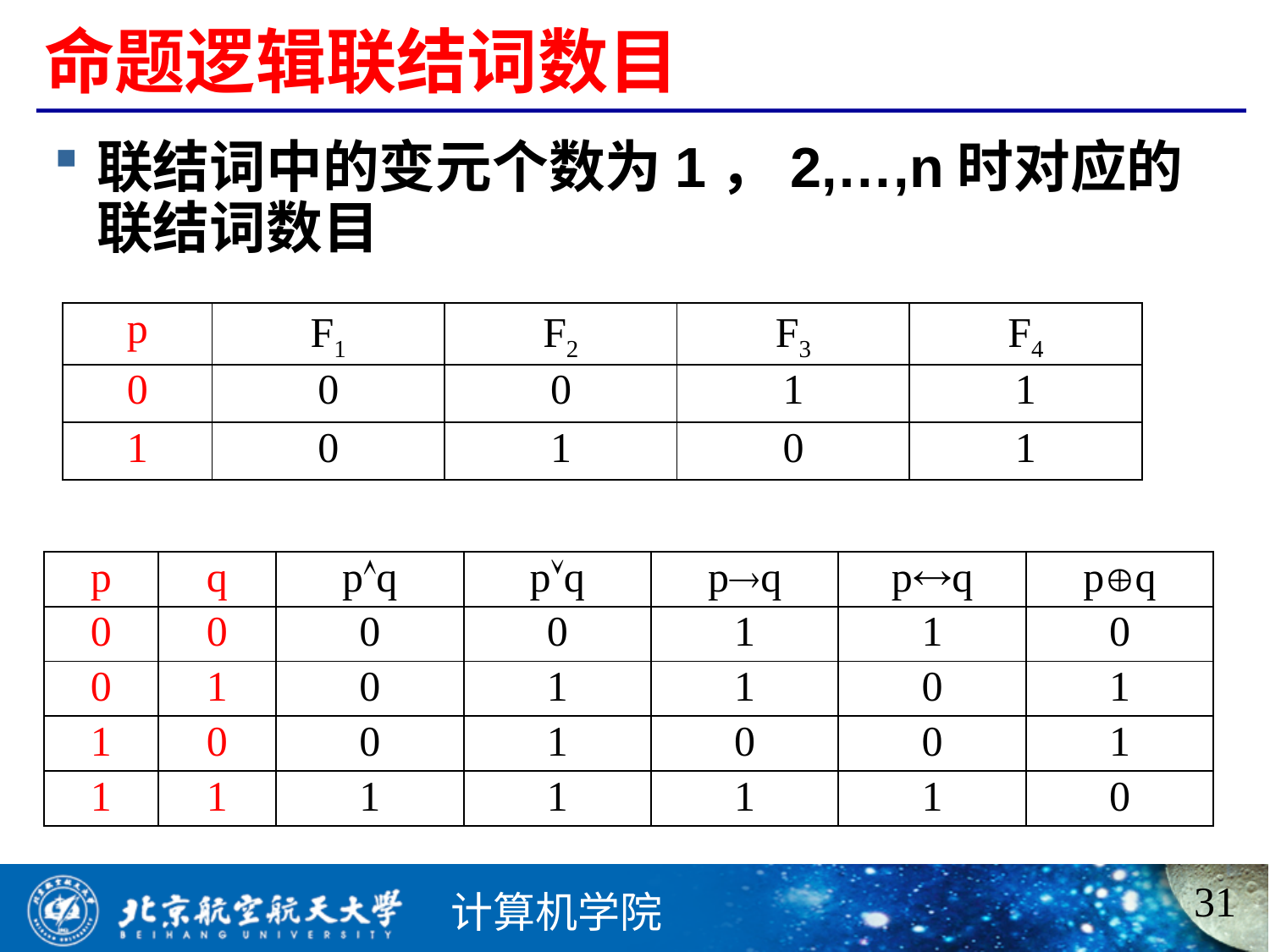

# 命题逻辑联结词数目
联结词中的变元个数为1，2,…,n时对应的联结词数目
| p | F1 | F2 | F3 | F4 |
| --- | --- | --- | --- | --- |
| 0 | 0 | 0 | 1 | 1 |
| 1 | 0 | 1 | 0 | 1 |
| p | q | p∧q | p∨q | p→q | p↔q | p⊕q |
| --- | --- | --- | --- | --- | --- | --- |
| 0 | 0 | 0 | 0 | 1 | 1 | 0 |
| 0 | 1 | 0 | 1 | 1 | 0 | 1 |
| 1 | 0 | 0 | 1 | 0 | 0 | 1 |
| 1 | 1 | 1 | 1 | 1 | 1 | 0 |